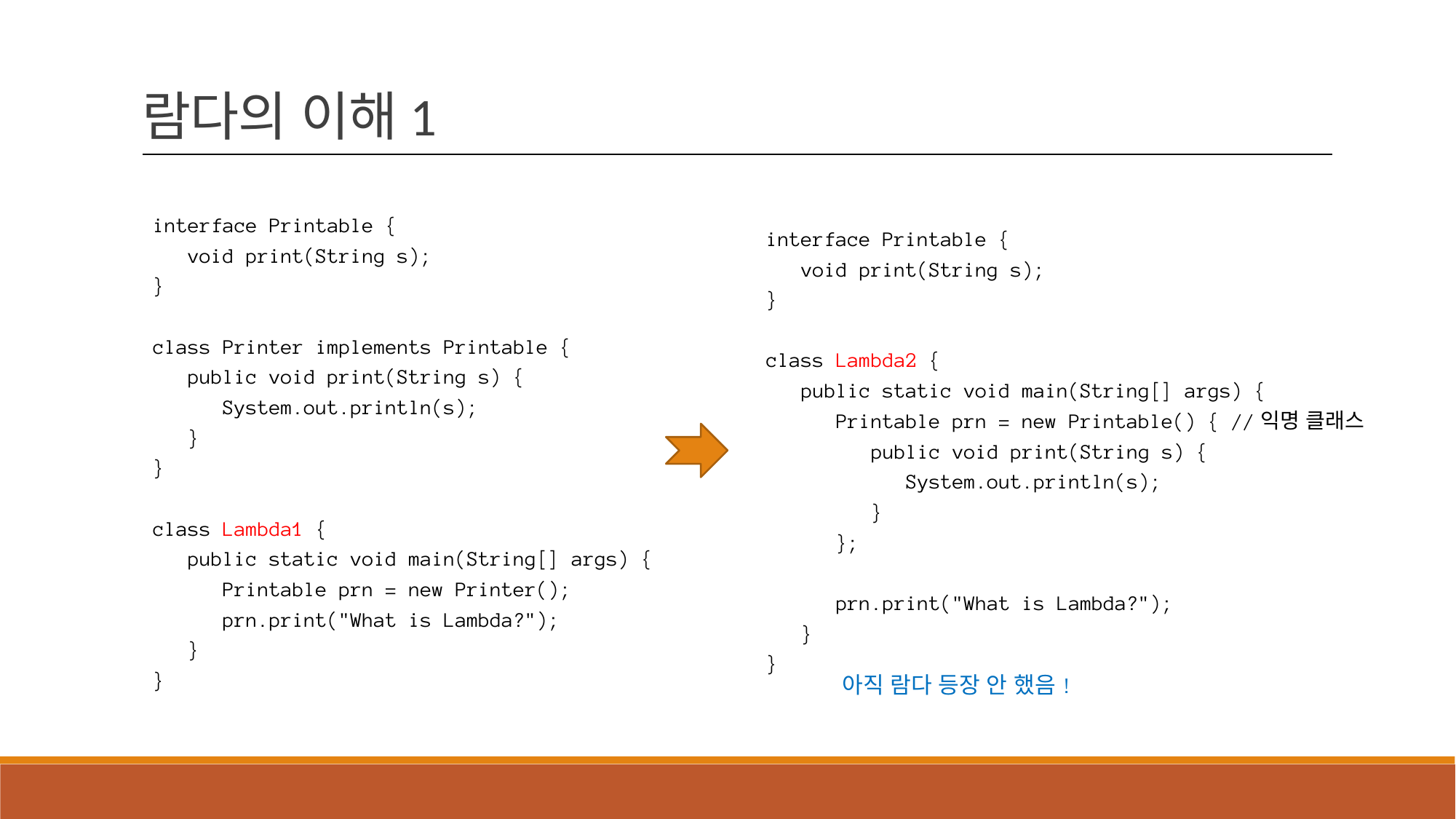

람다의 이해1
interface Printable {
   void print(String s);
}

class Printer implements Printable {
   public void print(String s) {
      System.out.println(s);
   }
}

class Lambda1 {
   public static void main(String[] args) {
      Printable prn = new Printer();
      prn.print("What is Lambda?");
   }
}
interface Printable {
   void print(String s);
}

class Lambda2 {
   public static void main(String[] args) {
      Printable prn = new Printable() { //익명 클래스
         public void print(String s) {
            System.out.println(s);
         }
      };

      prn.print("What is Lambda?");
   }
}

아직 람다 등장 안 했음!